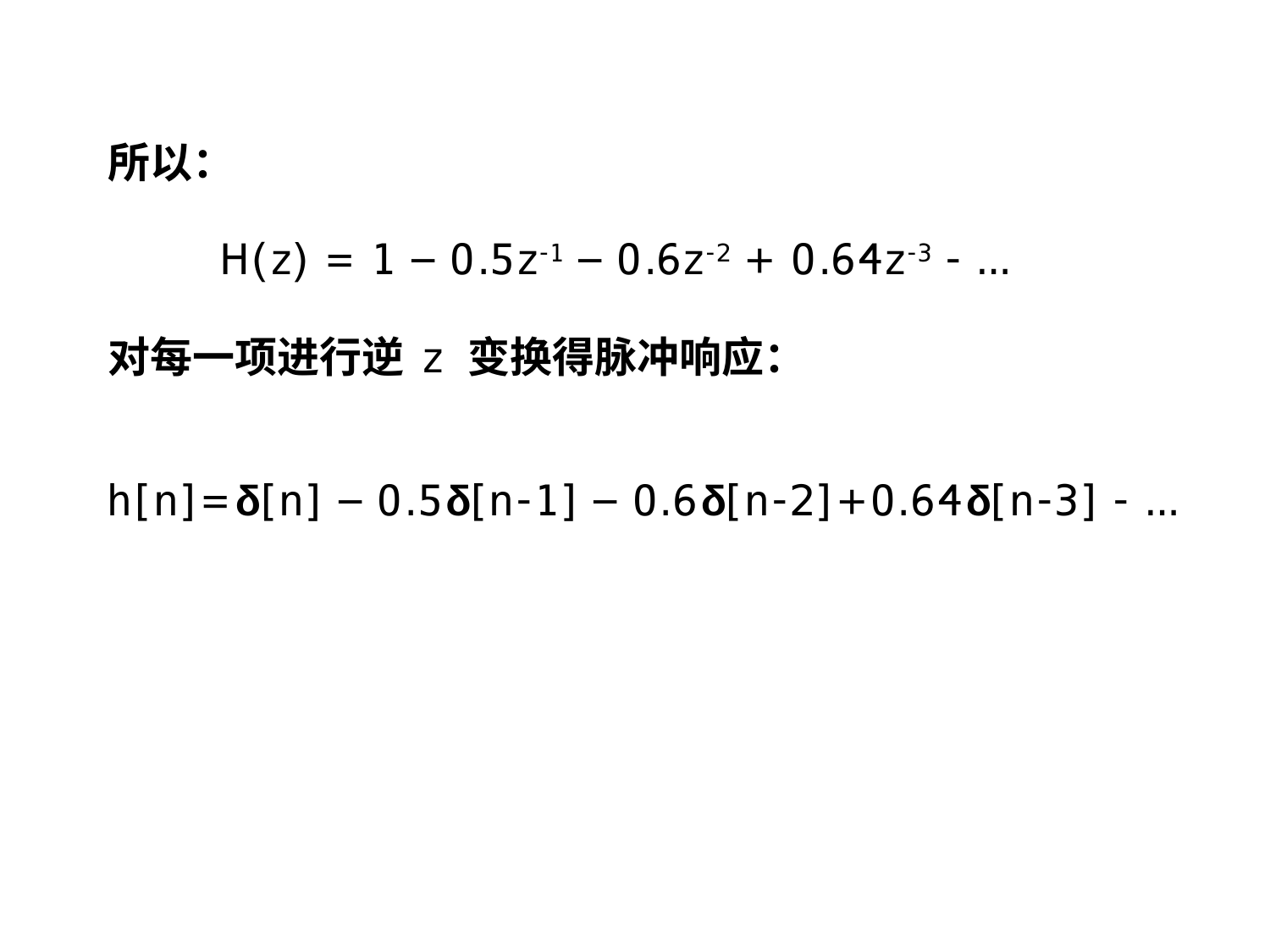

所以：
         H(z) = 1 – 0.5z-1 – 0.6z-2 + 0.64z-3 - …
对每一项进行逆 z 变换得脉冲响应：

h[n]=δ[n] – 0.5δ[n-1] – 0.6δ[n-2]+0.64δ[n-3] - …